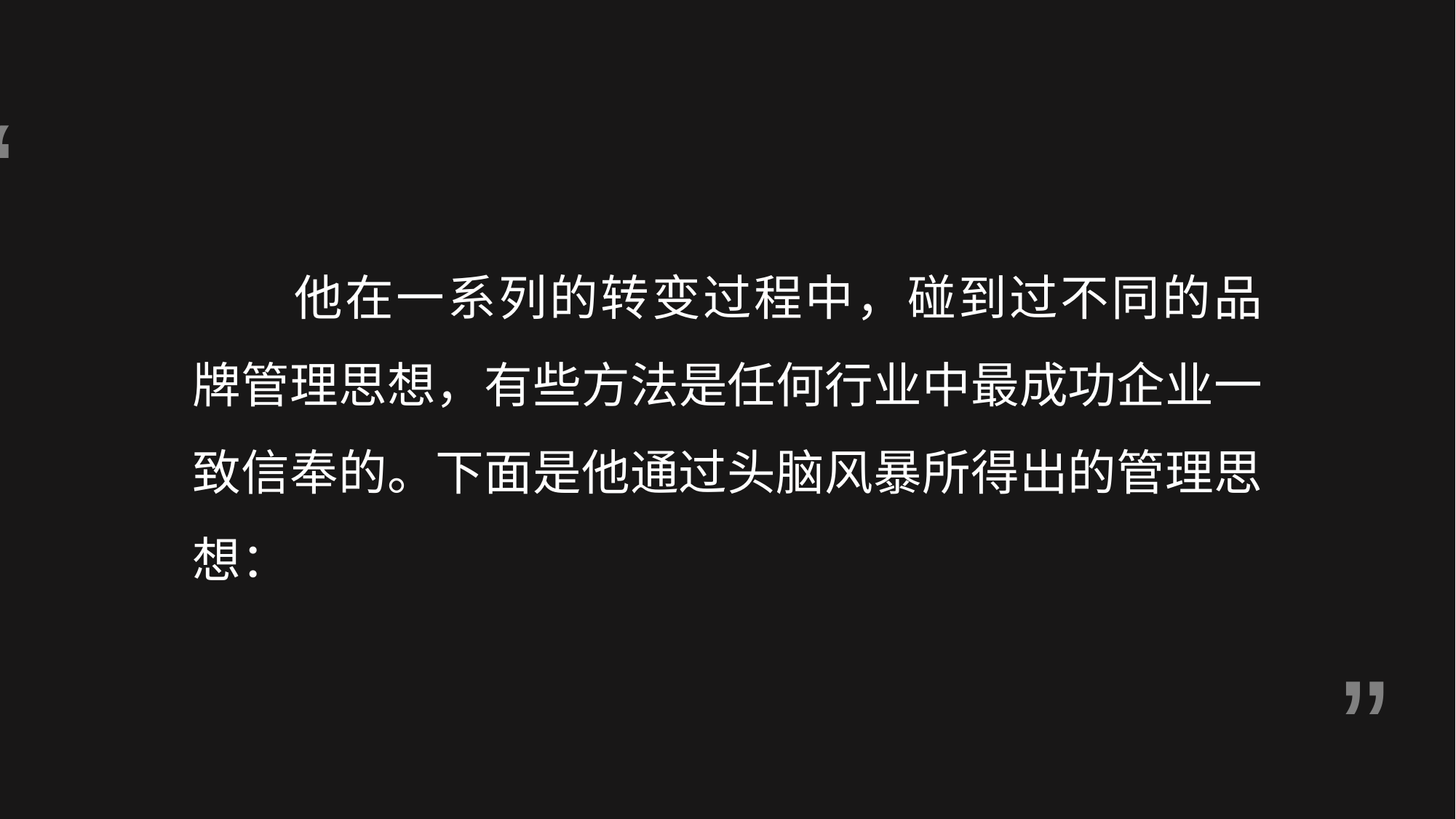

“
他在一系列的转变过程中，碰到过不同的品牌管理思想，有些方法是任何行业中最成功企业一致信奉的。下面是他通过头脑风暴所得出的管理思想：
”